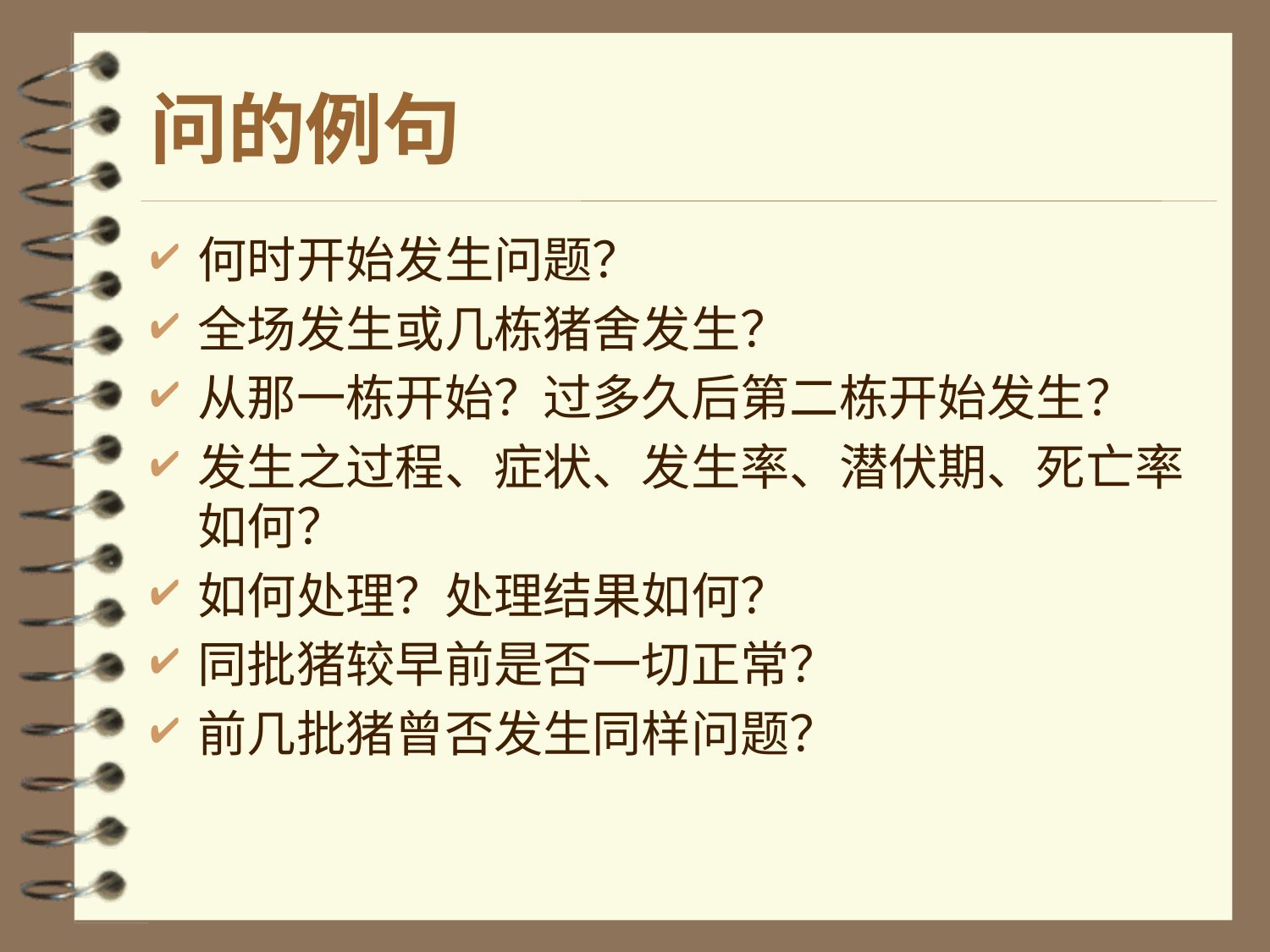

# 问的例句
何时开始发生问题？
全场发生或几栋猪舍发生？
从那一栋开始？过多久后第二栋开始发生？
发生之过程、症状、发生率、潜伏期、死亡率如何？
如何处理？处理结果如何？
同批猪较早前是否一切正常？
前几批猪曾否发生同样问题？